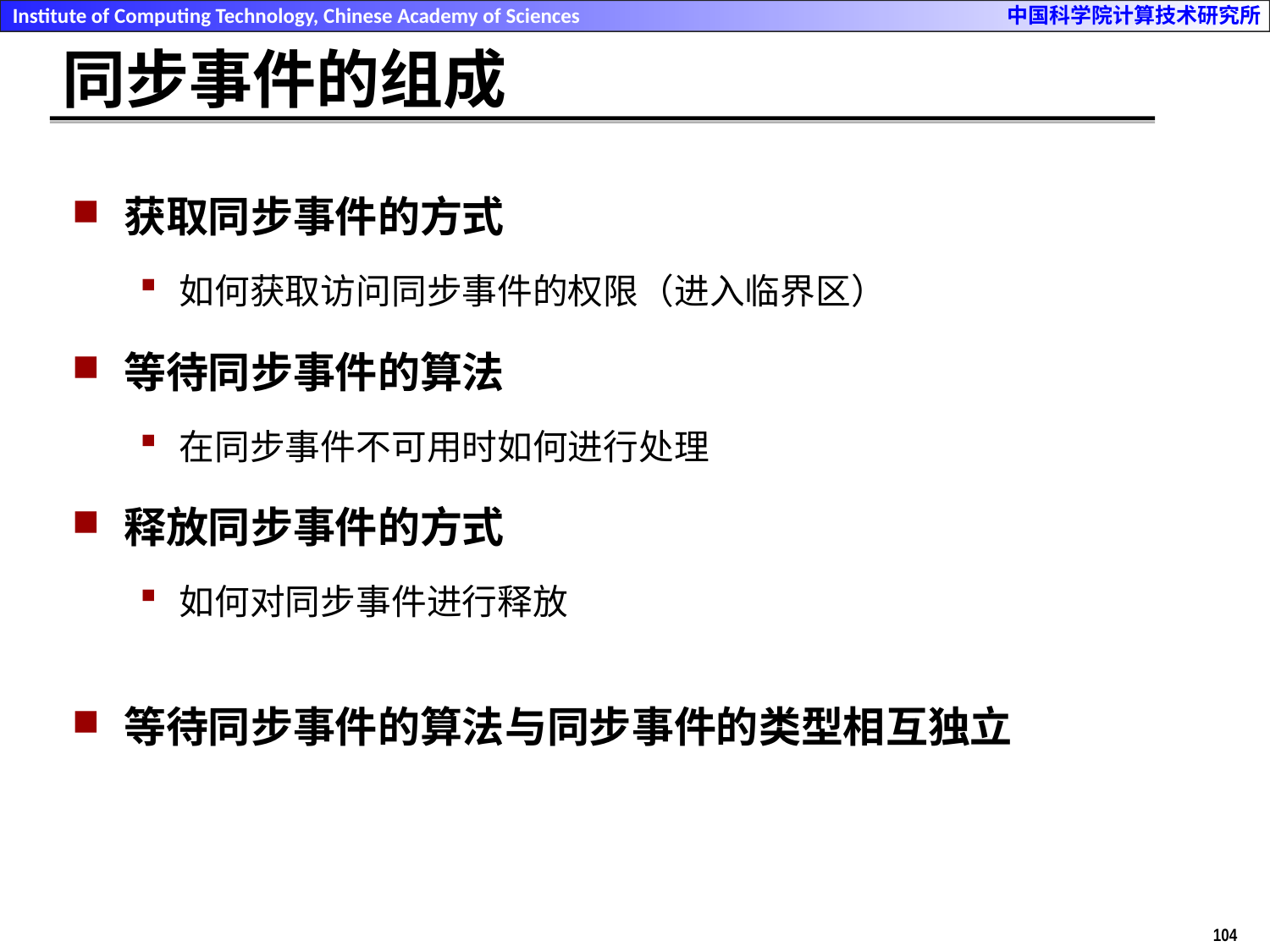

# 同步事件的组成
获取同步事件的方式
如何获取访问同步事件的权限（进入临界区）
等待同步事件的算法
在同步事件不可用时如何进行处理
释放同步事件的方式
如何对同步事件进行释放
等待同步事件的算法与同步事件的类型相互独立